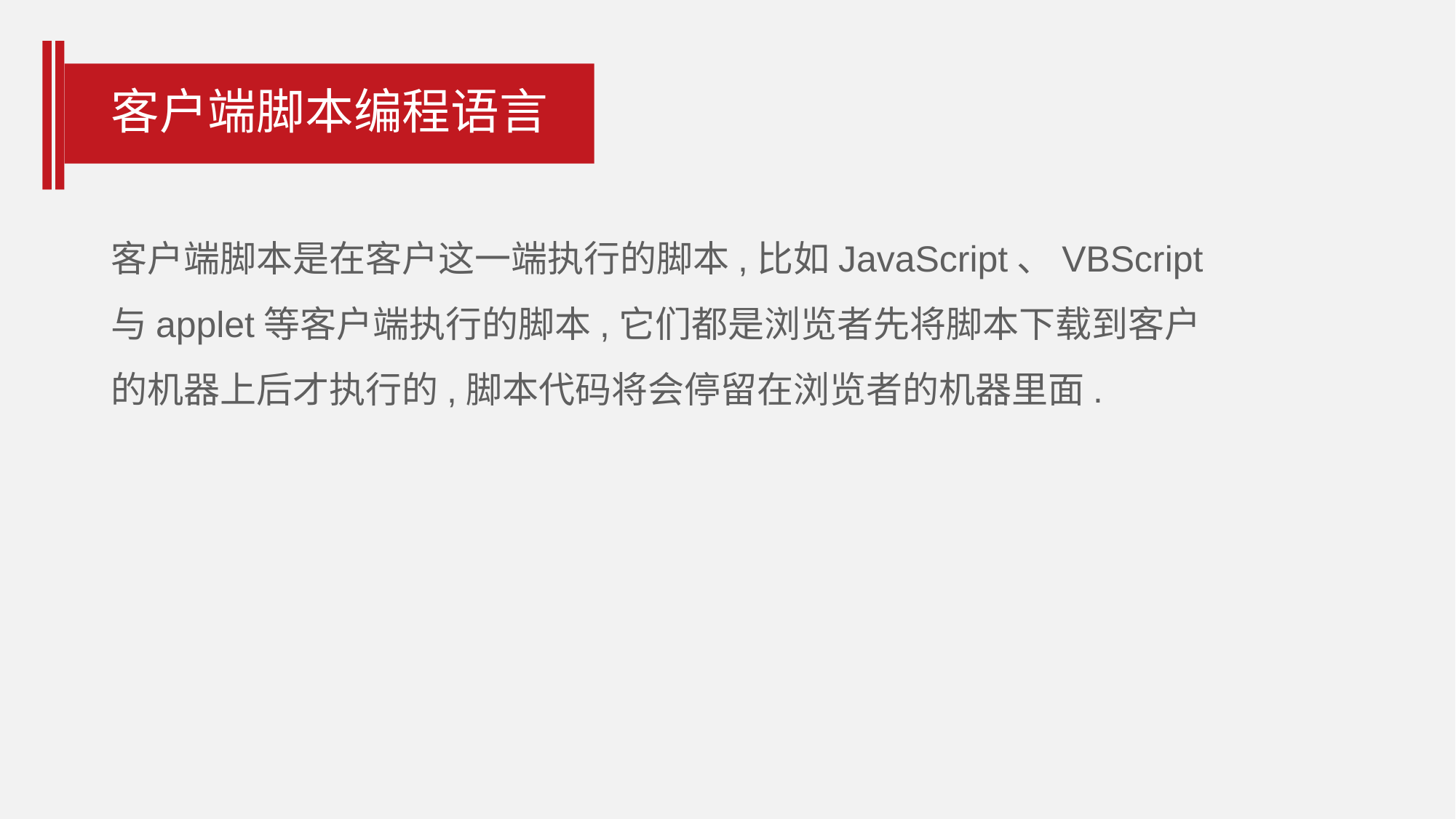

# 客户端脚本编程语言
客户端脚本是在客户这一端执行的脚本,比如JavaScript、VBScript与applet等客户端执行的脚本,它们都是浏览者先将脚本下载到客户的机器上后才执行的,脚本代码将会停留在浏览者的机器里面.